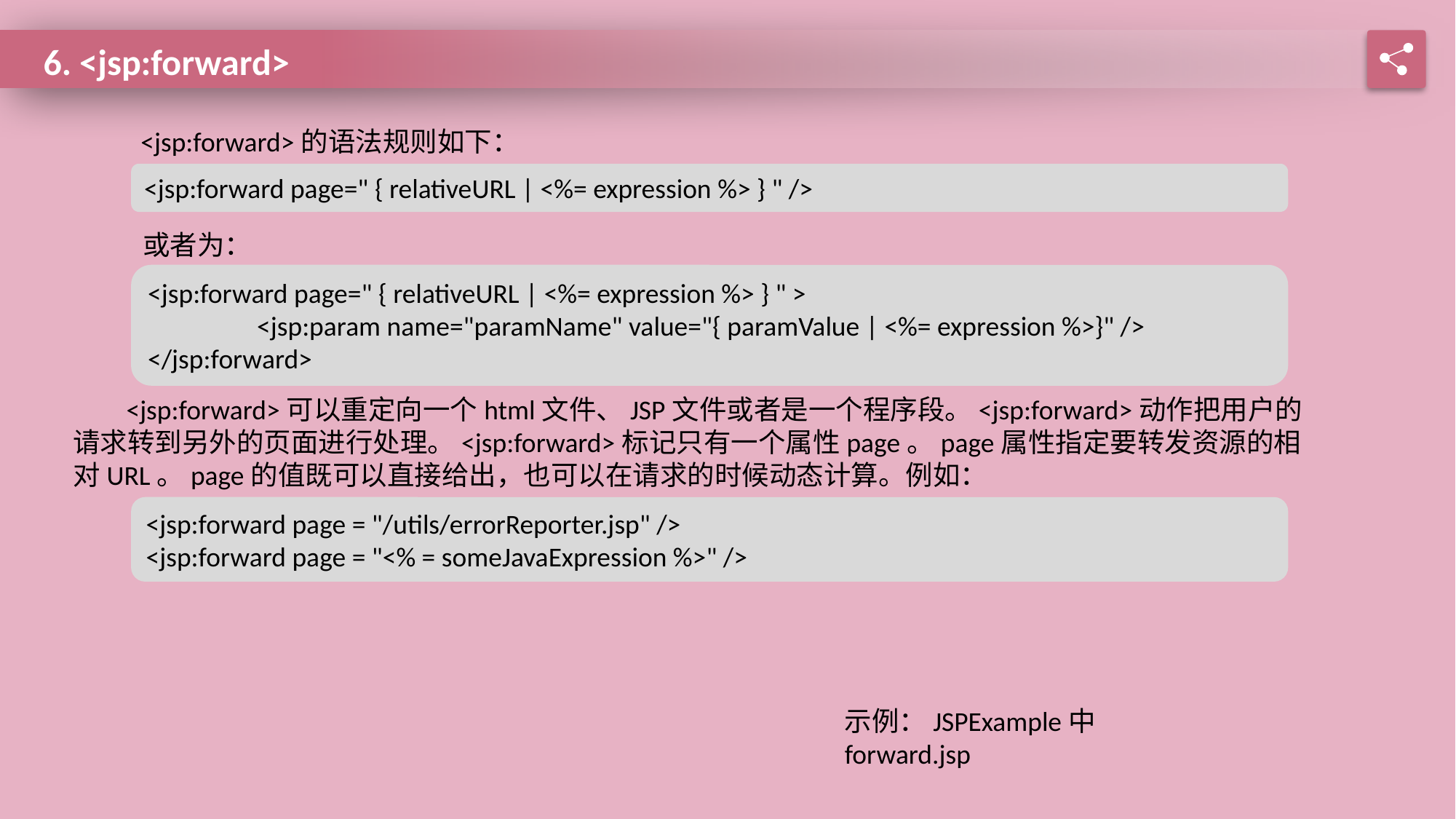

6. <jsp:forward>
<jsp:forward>的语法规则如下：
<jsp:forward page=" { relativeURL | <%= expression %> } " />
或者为：
<jsp:forward page=" { relativeURL | <%= expression %> } " >
	<jsp:param name="paramName" value="{ paramValue | <%= expression %>}" />
</jsp:forward>
<jsp:forward>可以重定向一个html文件、JSP文件或者是一个程序段。<jsp:forward>动作把用户的请求转到另外的页面进行处理。<jsp:forward>标记只有一个属性page。page属性指定要转发资源的相对URL。page的值既可以直接给出，也可以在请求的时候动态计算。例如：
<jsp:forward page = "/utils/errorReporter.jsp" />
<jsp:forward page = "<% = someJavaExpression %>" />
示例：JSPExample中
forward.jsp